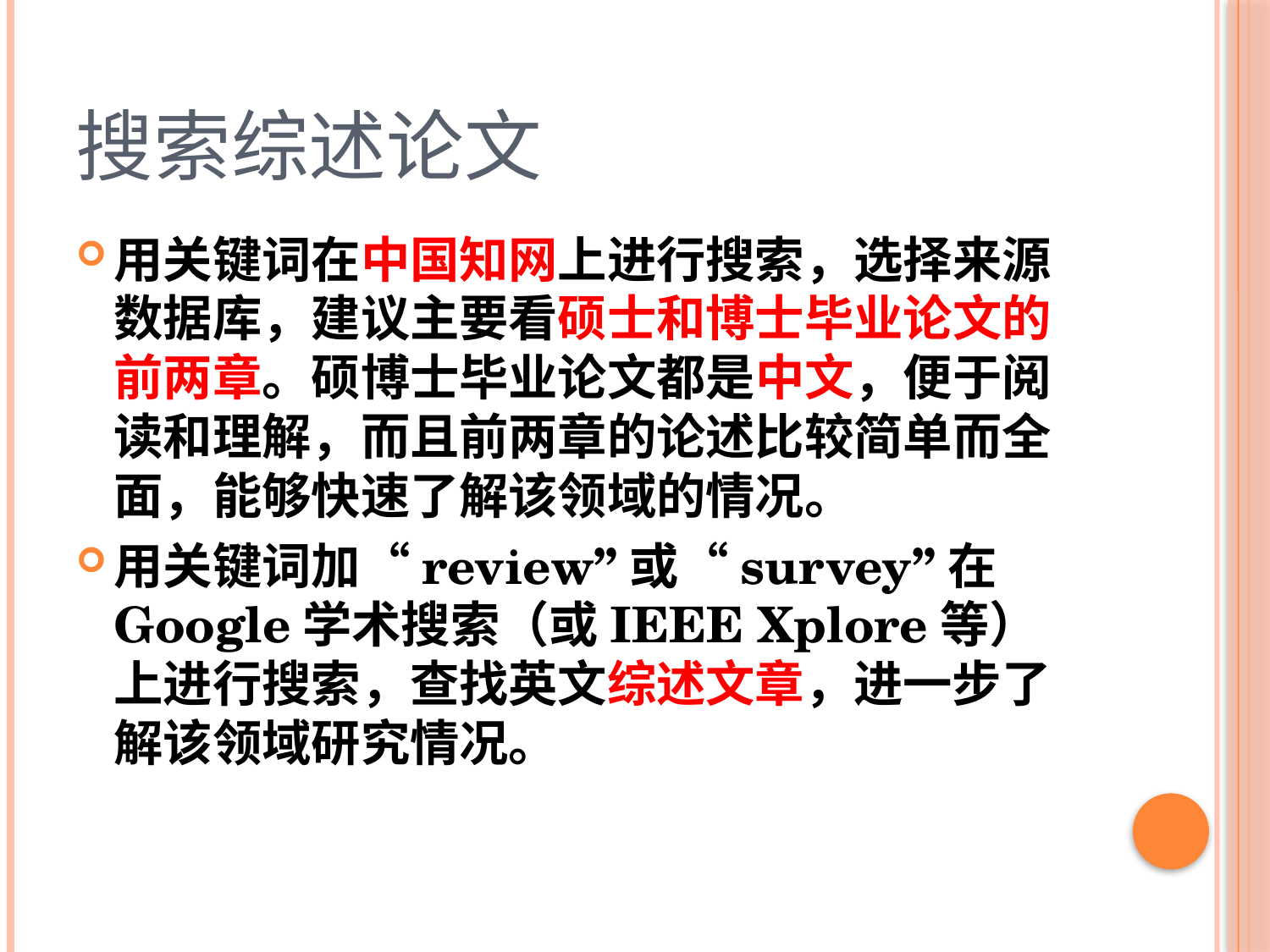

# 搜索综述论文
用关键词在中国知网上进行搜索，选择来源数据库，建议主要看硕士和博士毕业论文的前两章。硕博士毕业论文都是中文，便于阅读和理解，而且前两章的论述比较简单而全面，能够快速了解该领域的情况。
用关键词加“review”或“survey”在Google学术搜索（或IEEE Xplore等）上进行搜索，查找英文综述文章，进一步了解该领域研究情况。